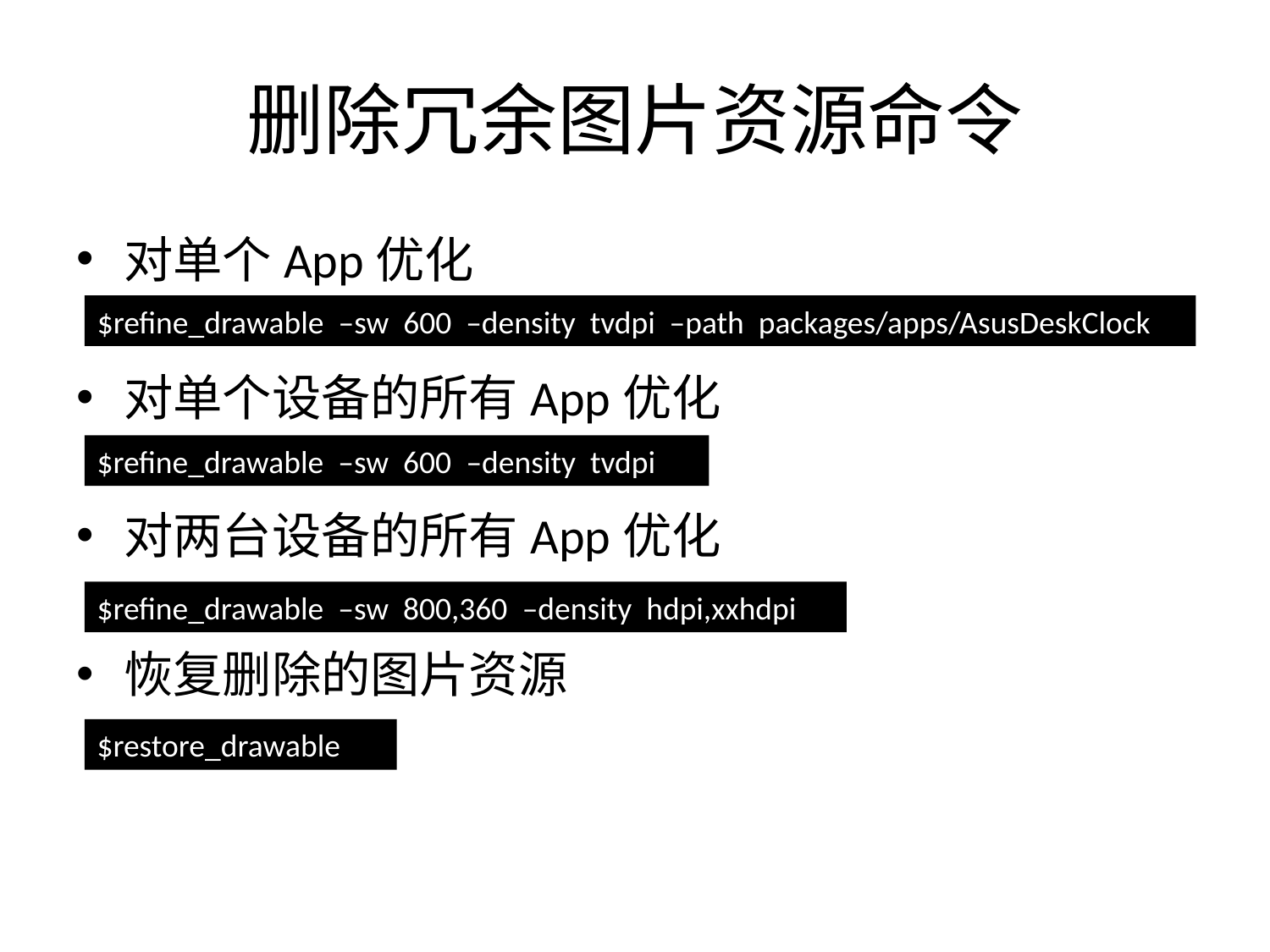

# 删除冗余图片资源命令
对单个App优化

对单个设备的所有App优化

对两台设备的所有App优化

恢复删除的图片资源

$refine_drawable  –sw  600  –density  tvdpi  –path  packages/apps/AsusDeskClock
$refine_drawable  –sw  600  –density  tvdpi
$refine_drawable  –sw  800,360  –density  hdpi,xxhdpi
$restore_drawable